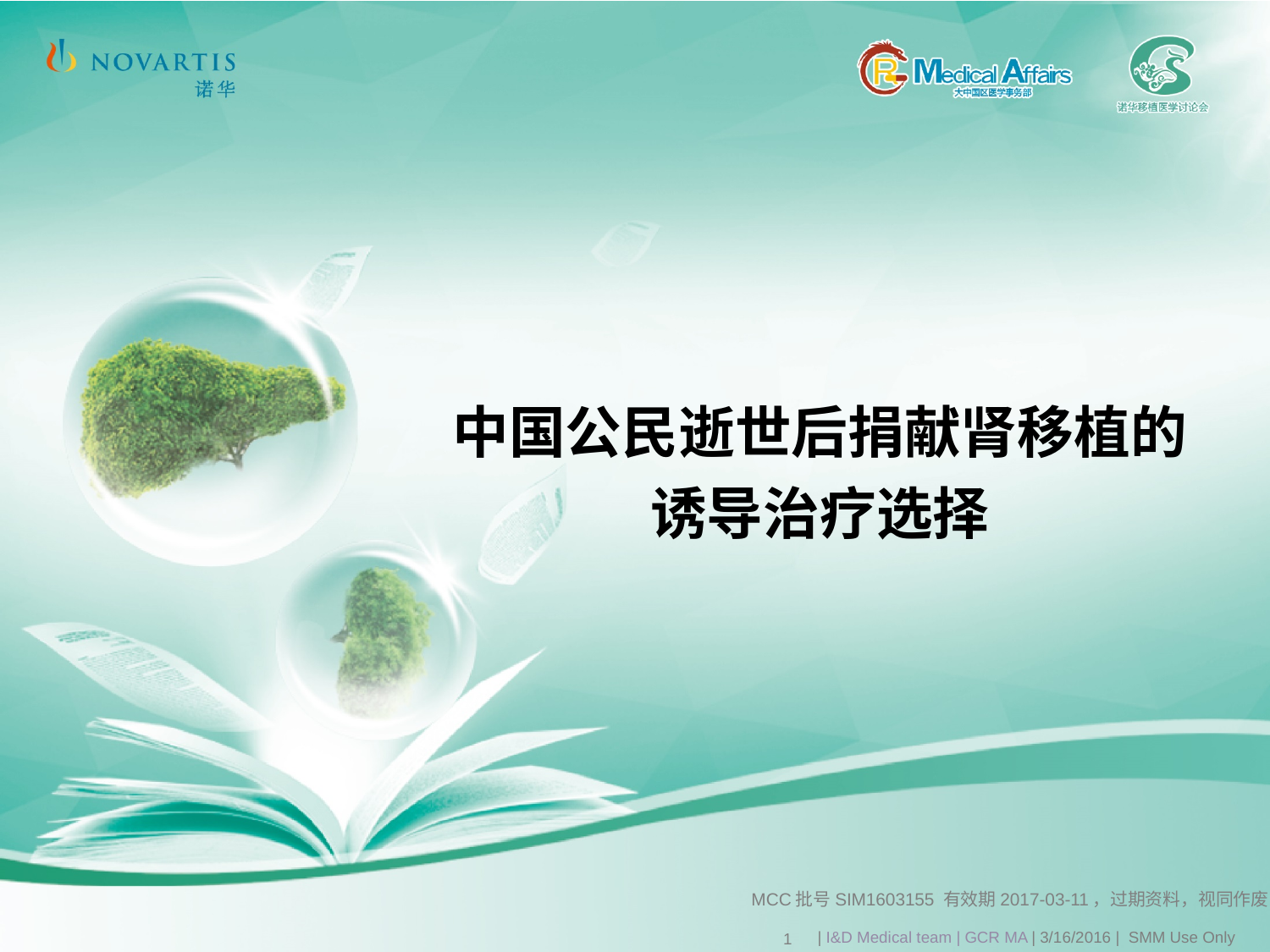

中国公民逝世后捐献肾移植的诱导治疗选择
MCC批号SIM1603155 有效期2017-03-11，过期资料，视同作废